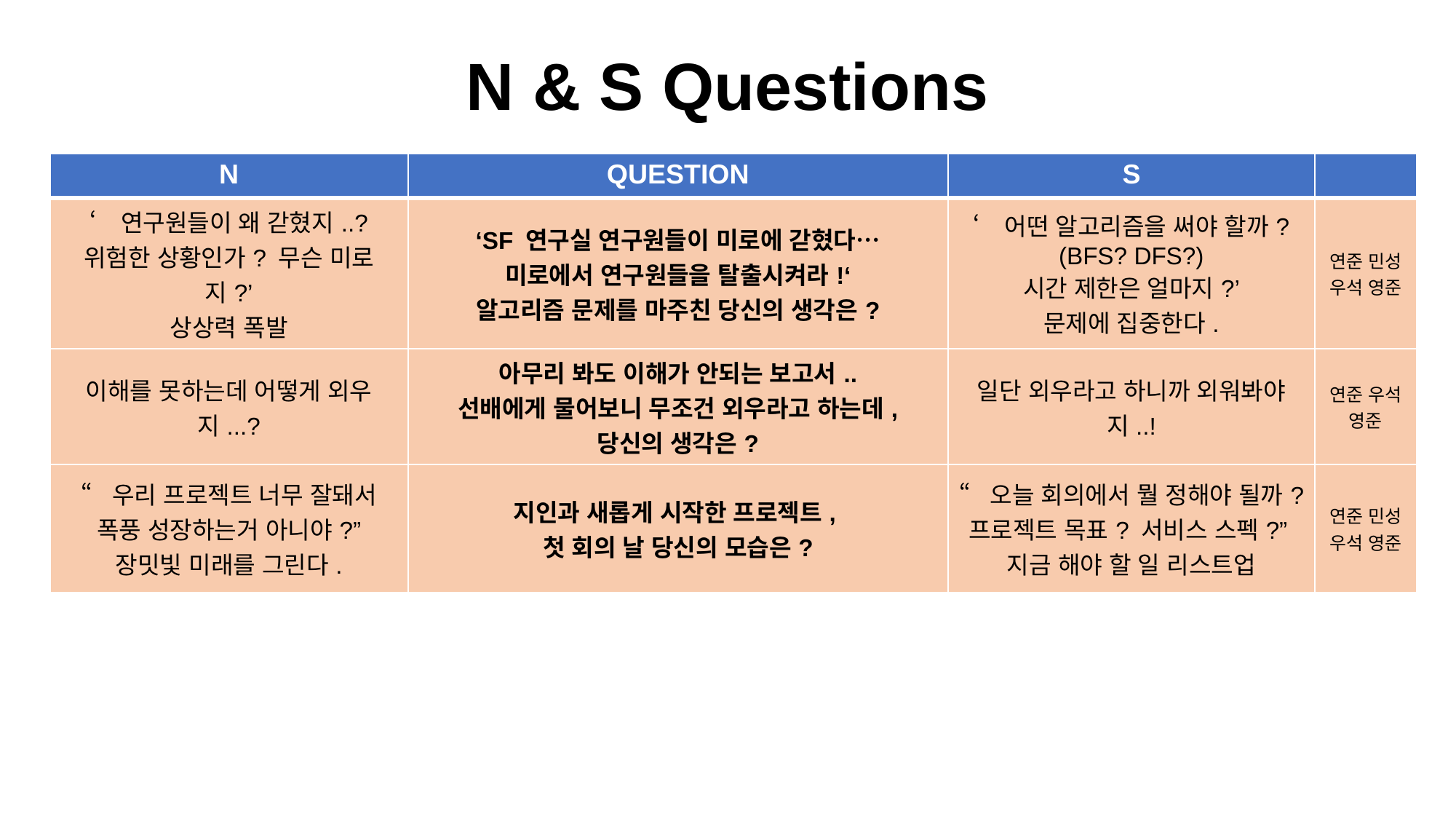

# N & S Questions
| N | QUESTION | S |  |
| --- | --- | --- | --- |
| ‘연구원들이 왜 갇혔지..? 위험한 상황인가? 무슨 미로지?’ 상상력 폭발 | ‘SF 연구실 연구원들이 미로에 갇혔다… 미로에서 연구원들을 탈출시켜라!‘ 알고리즘 문제를 마주친 당신의 생각은? | ‘어떤 알고리즘을 써야 할까? (BFS? DFS?) 시간 제한은 얼마지?’ 문제에 집중한다. | 연준 민성 우석 영준 |
| 이해를 못하는데 어떻게 외우지...? | 아무리 봐도 이해가 안되는 보고서.. 선배에게 물어보니 무조건 외우라고 하는데, 당신의 생각은? | 일단 외우라고 하니까 외워봐야지..! | 연준 우석 영준 |
| “우리 프로젝트 너무 잘돼서 폭풍 성장하는거 아니야?” 장밋빛 미래를 그린다. | 지인과 새롭게 시작한 프로젝트, 첫 회의 날 당신의 모습은? | “오늘 회의에서 뭘 정해야 될까? 프로젝트 목표? 서비스 스펙?” 지금 해야 할 일 리스트업 | 연준 민성 우석 영준 |